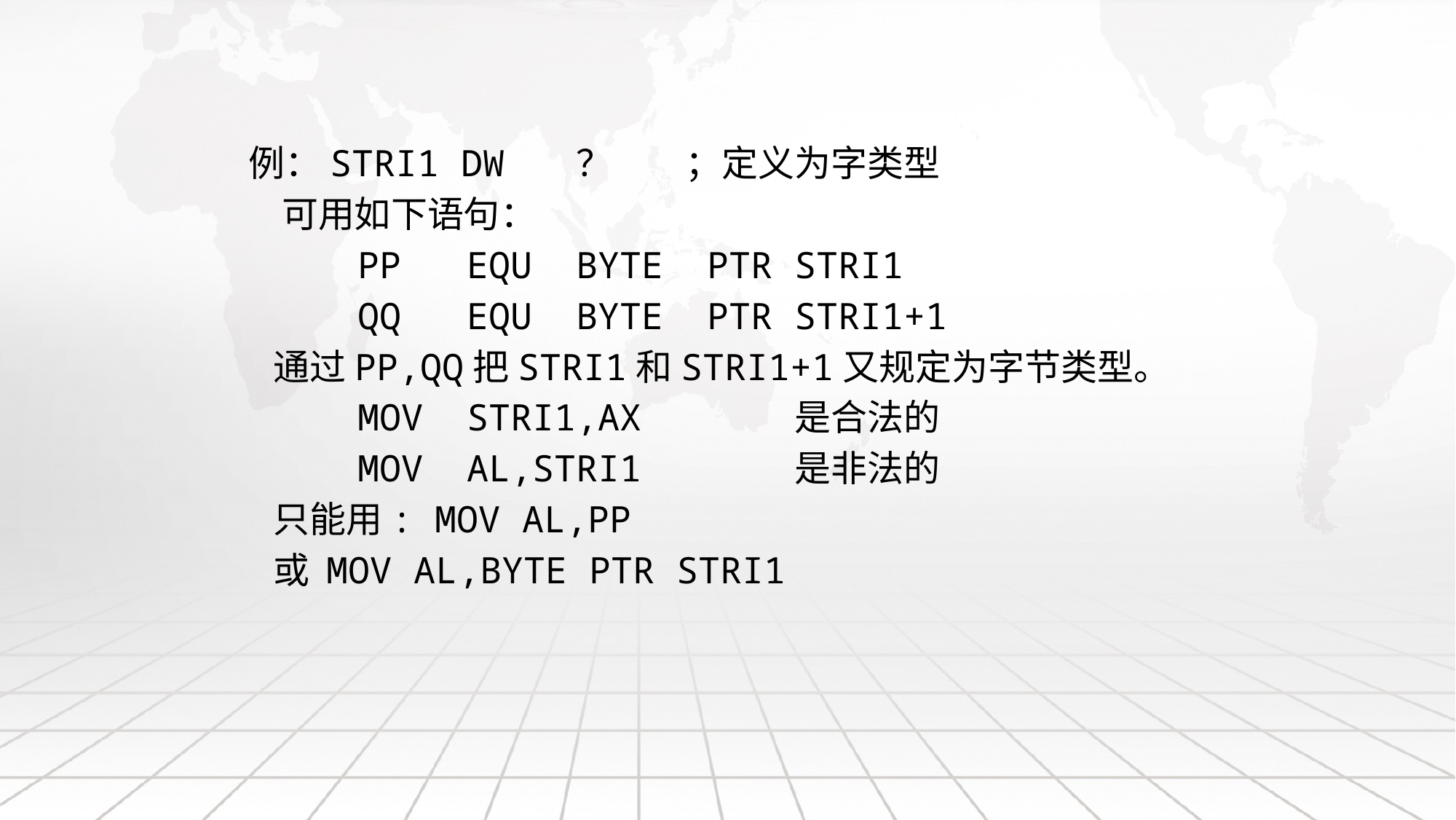

例：STRI1 DW	？	；定义为字类型
   可用如下语句：
	PP	EQU	BYTE	 PTR STRI1
	QQ	EQU	BYTE	 PTR STRI1+1
  通过PP,QQ把STRI1和STRI1+1又规定为字节类型。
	MOV	STRI1,AX		是合法的
	MOV	AL,STRI1		是非法的
  只能用: MOV AL,PP
  或 MOV AL,BYTE PTR STRI1